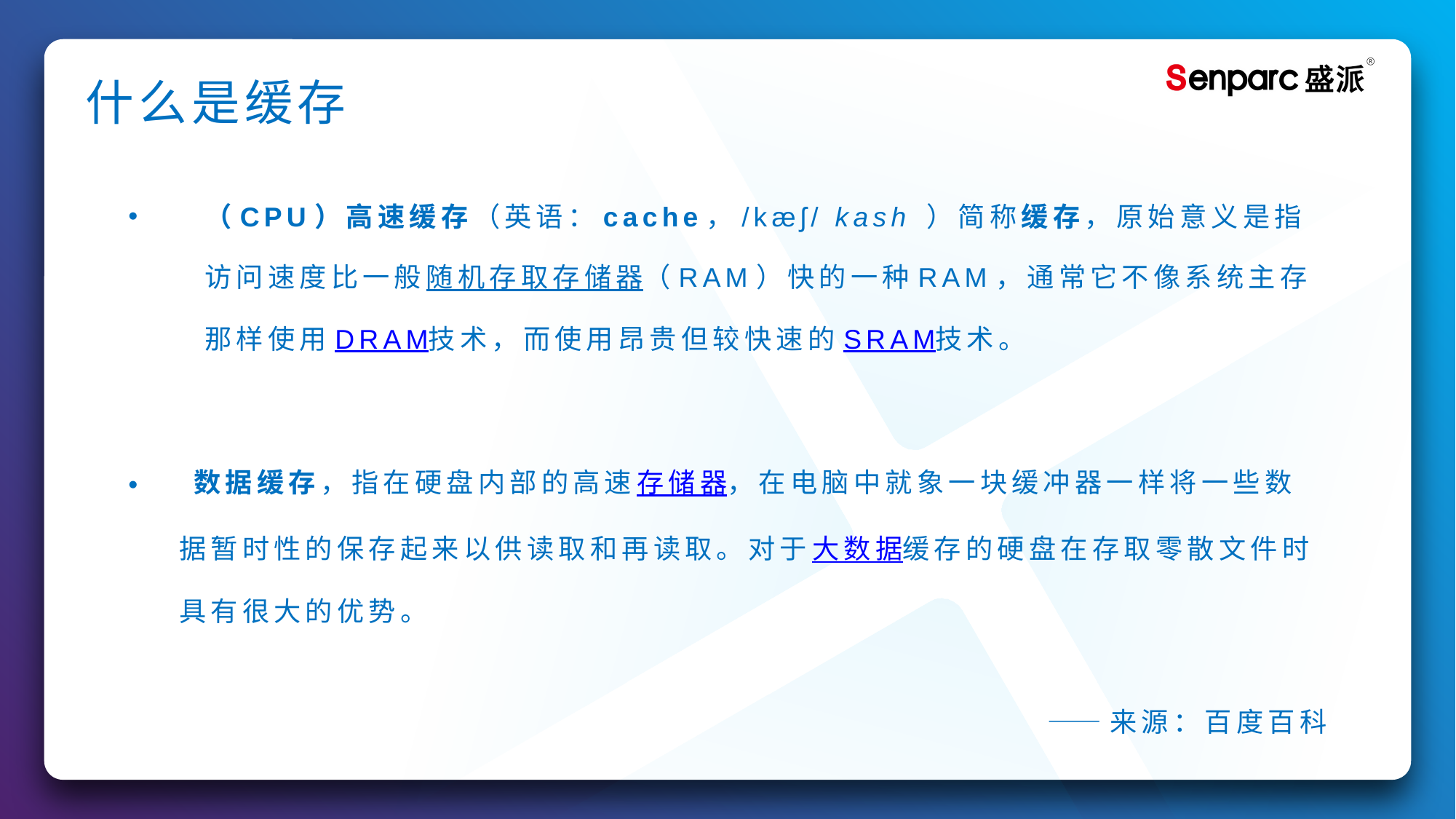

# 什么是缓存
（CPU）高速缓存（英语：cache，/kæʃ/ kash ）简称缓存，原始意义是指访问速度比一般随机存取存储器（RAM）快的一种RAM，通常它不像系统主存那样使用DRAM技术，而使用昂贵但较快速的SRAM技术。

 数据缓存，指在硬盘内部的高速存储器，在电脑中就象一块缓冲器一样将一些数据暂时性的保存起来以供读取和再读取。对于大数据缓存的硬盘在存取零散文件时具有很大的优势。

——来源：百度百科